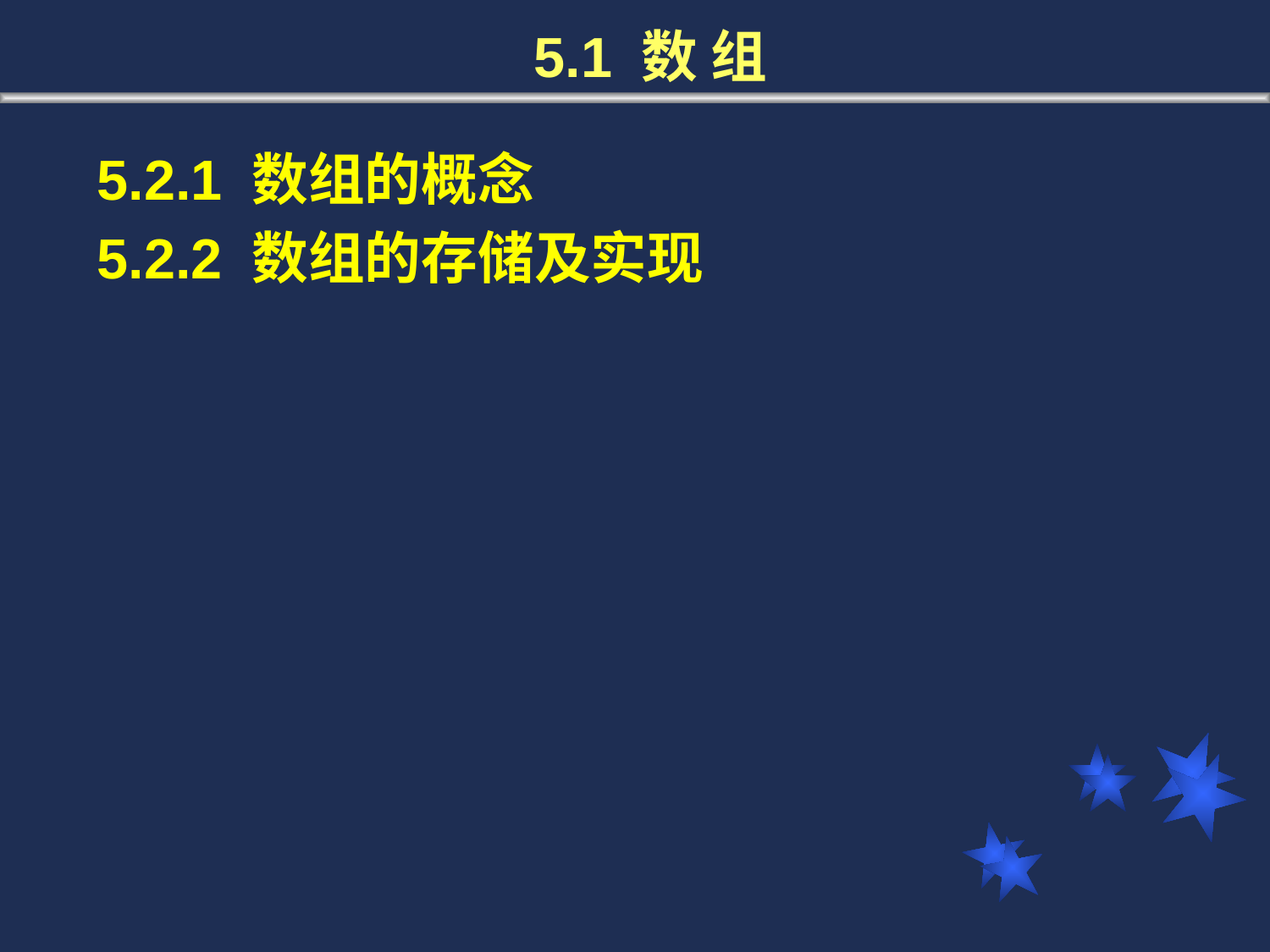

# 5.1 数 组
5.2.1 数组的概念
5.2.2 数组的存储及实现